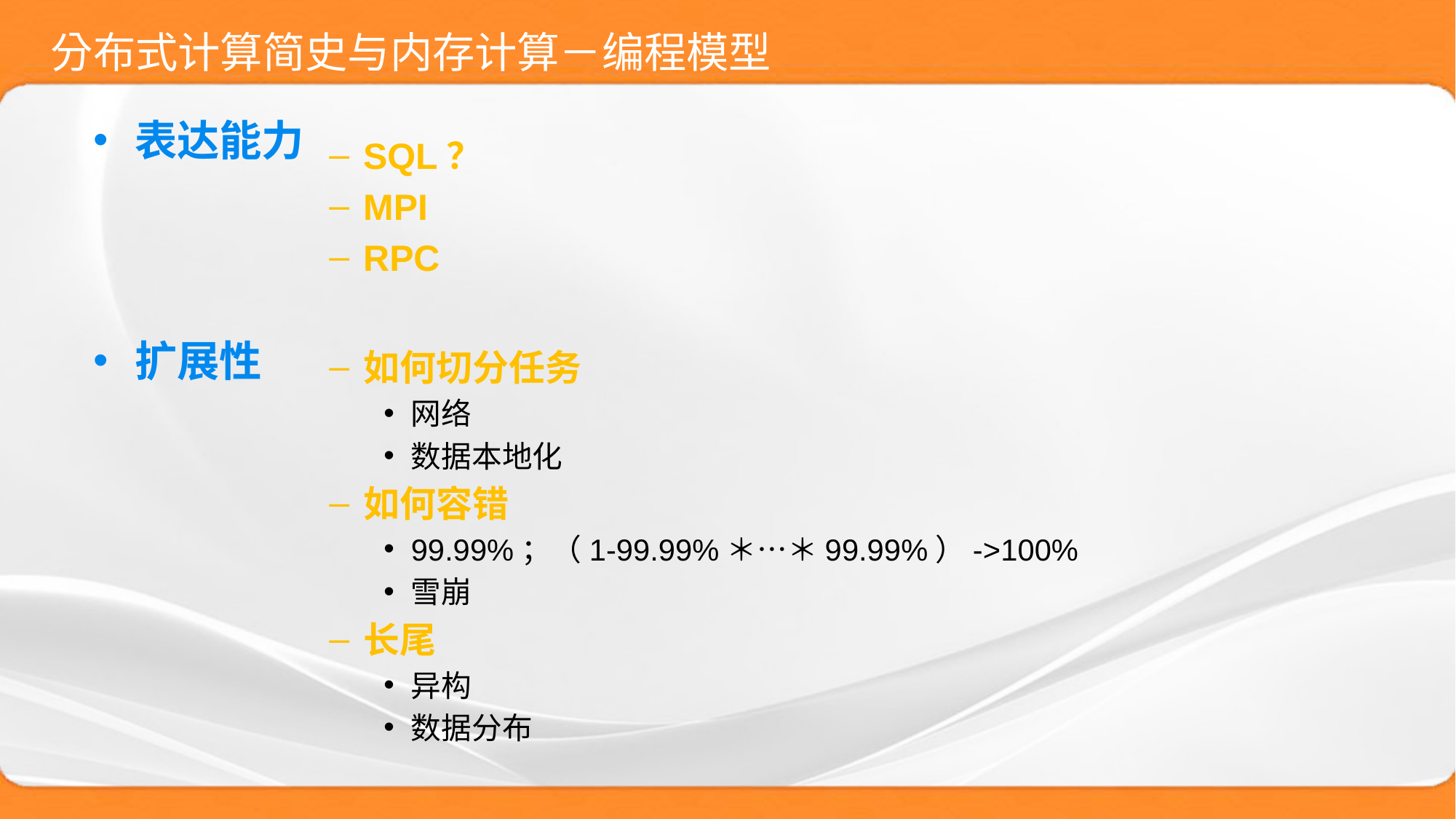

# 分布式计算简史与内存计算－编程模型

SQL？
MPI
RPC

如何切分任务
网络
数据本地化
如何容错
99.99%；（1-99.99%＊…＊99.99%）->100%
雪崩
长尾
异构
数据分布
表达能力

扩展性